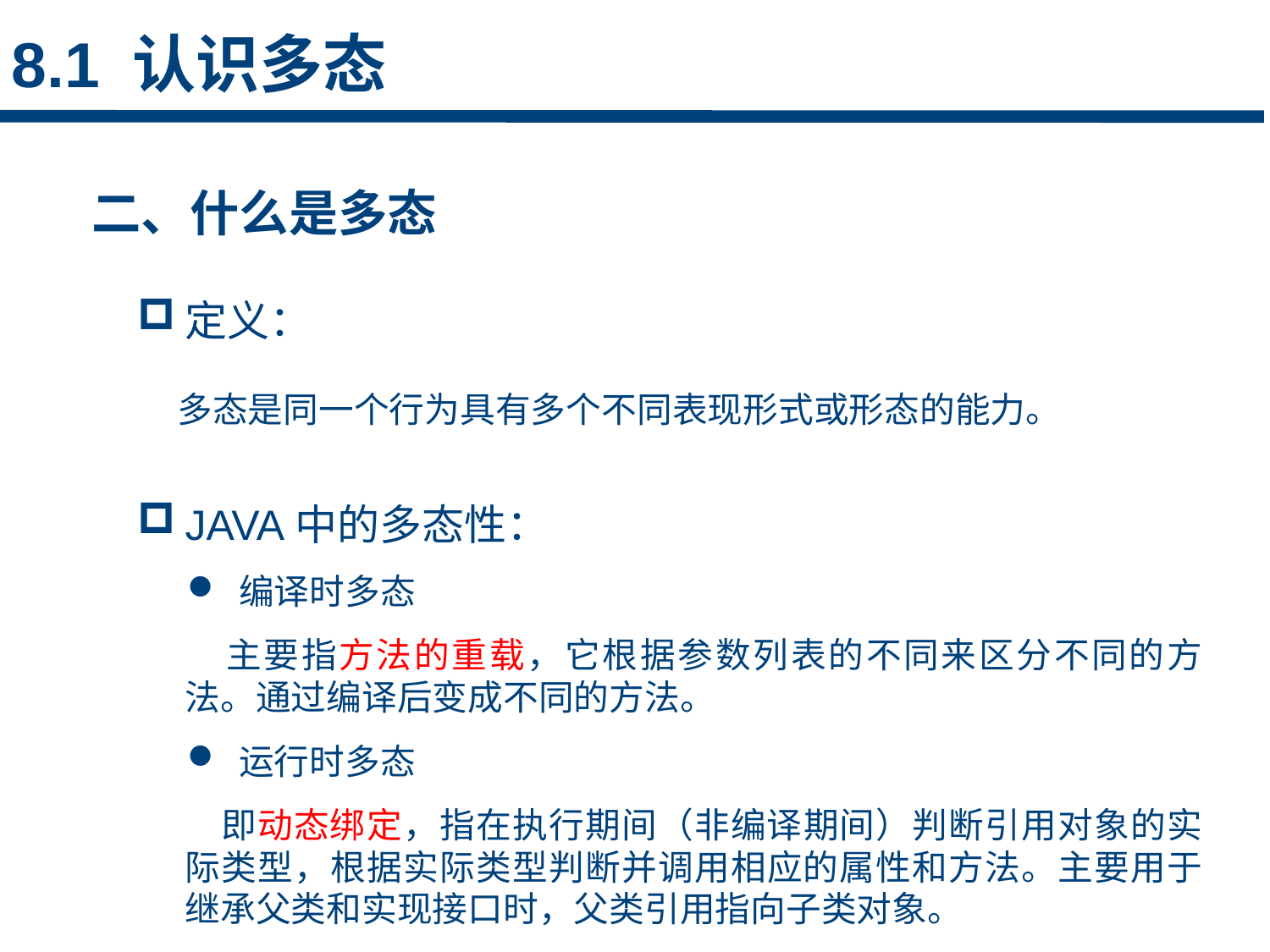

8.1 认识多态
二、什么是多态
定义：
    多态是同一个行为具有多个不同表现形式或形态的能力。
点击添加文本
点击添加文本
JAVA中的多态性：
 编译时多态
   主要指方法的重载，它根据参数列表的不同来区分不同的方法。通过编译后变成不同的方法。
 运行时多态
   即动态绑定，指在执行期间（非编译期间）判断引用对象的实际类型，根据实际类型判断并调用相应的属性和方法。主要用于继承父类和实现接口时，父类引用指向子类对象。
点击添加文本
点击添加文本